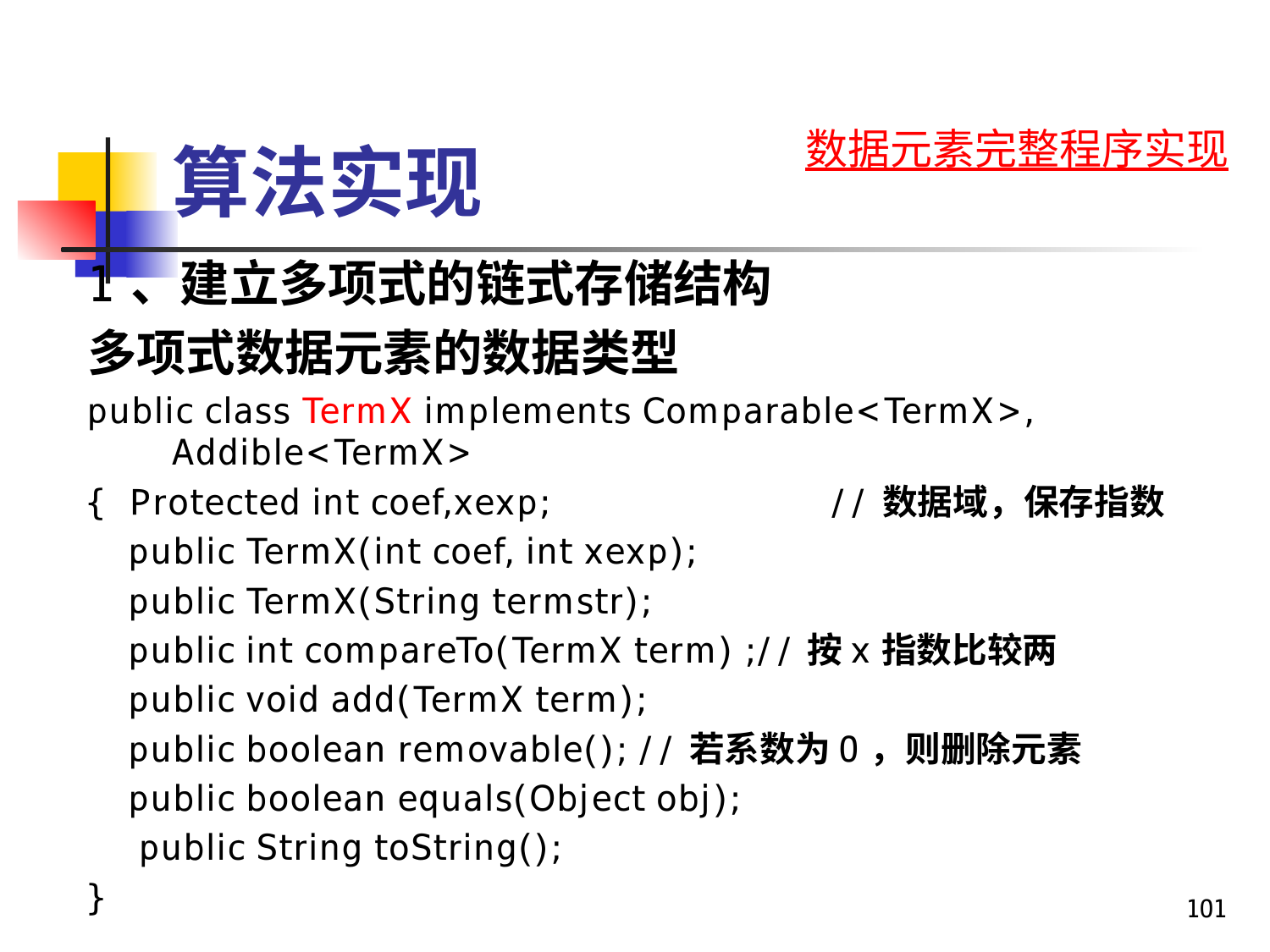

# 算法实现
数据元素完整程序实现
1、建立多项式的链式存储结构
多项式数据元素的数据类型
public class TermX implements Comparable<TermX>, Addible<TermX>
{  Protected int coef,xexp;                           //数据域，保存指数
    public TermX(int coef, int xexp);
    public TermX(String termstr);
    public int compareTo(TermX term) ;//按x指数比较两
    public void add(TermX term);
    public boolean removable(); //若系数为0，则删除元素
    public boolean equals(Object obj);
     public String toString();
}

101